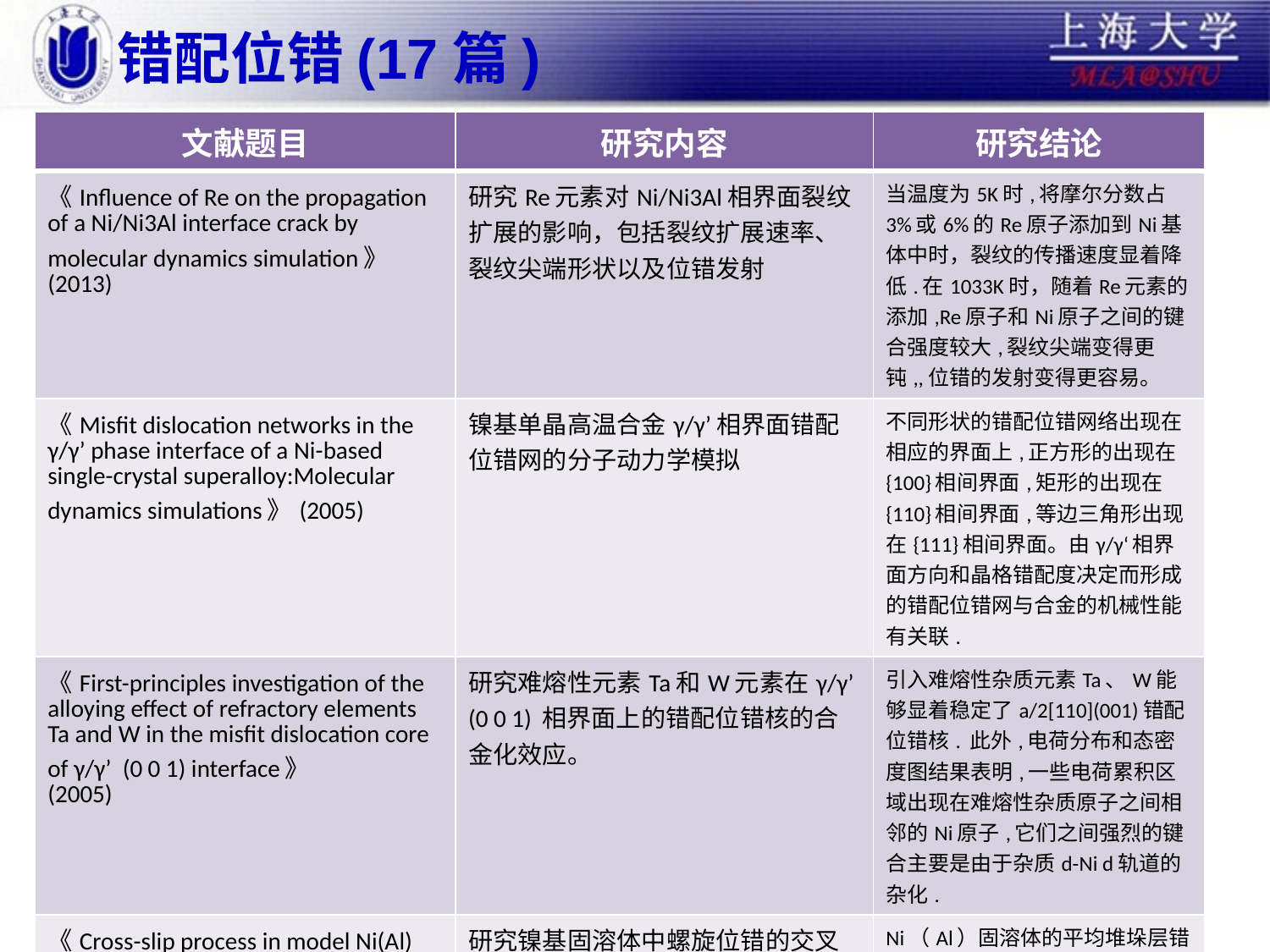

# 错配位错(17篇)
| 文献题目 | 研究内容 | 研究结论 |
| --- | --- | --- |
| 《Influence of Re on the propagation of a Ni/Ni3Al interface crack by molecular dynamics simulation》(2013) | 研究Re元素对Ni/Ni3Al相界面裂纹扩展的影响，包括裂纹扩展速率、裂纹尖端形状以及位错发射 | 当温度为5K时,将摩尔分数占3%或6%的Re原子添加到Ni基体中时，裂纹的传播速度显着降低.在1033K时，随着Re元素的添加,Re原子和Ni原子之间的键合强度较大,裂纹尖端变得更钝,,位错的发射变得更容易。 |
| 《Misfit dislocation networks in the γ/γ’ phase interface of a Ni-based single-crystal superalloy:Molecular dynamics simulations》(2005) | 镍基单晶高温合金γ/γ’相界面错配位错网的分子动力学模拟 | 不同形状的错配位错网络出现在相应的界面上,正方形的出现在{100}相间界面,矩形的出现在{110}相间界面,等边三角形出现在{111}相间界面。由γ/γ‘相界面方向和晶格错配度决定而形成的错配位错网与合金的机械性能有关联. |
| 《First-principles investigation of the alloying effect of refractory elements Ta and W in the misfit dislocation core of γ/γ’ (0 0 1) interface》 (2005) | 研究难熔性元素Ta和W元素在γ/γ’ (0 0 1) 相界面上的错配位错核的合金化效应。 | 引入难熔性杂质元素Ta、W能够显着稳定了a/2[110](001)错配位错核. 此外,电荷分布和态密度图结果表明,一些电荷累积区域出现在难熔性杂质原子之间相邻的Ni原子,它们之间强烈的键合主要是由于杂质d-Ni d轨道的杂化. |
| 《Cross-slip process in model Ni(Al) solid solution: An embedded-atom method study》(2014) | 研究镍基固溶体中螺旋位错的交叉滑移过程 | Ni（Al）固溶体的平均堆垛层错能随着Al浓度从0增加到10at％而降低.然而,零应力下的平均活化能显示初始增加,然后随着Al浓度的增加而升高. |